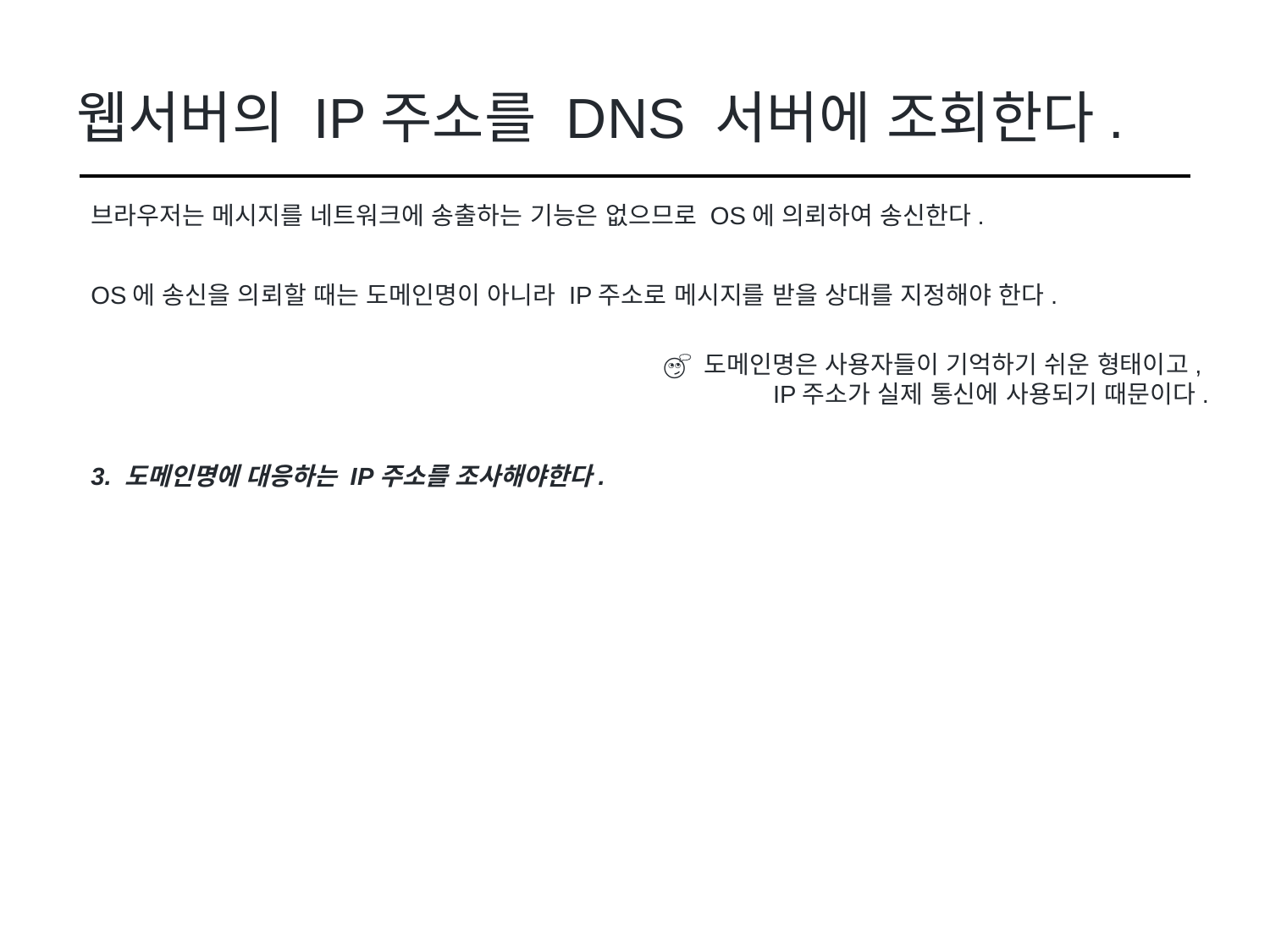

# 웹서버의 IP주소를 DNS 서버에 조회한다.
브라우저는 메시지를 네트워크에 송출하는 기능은 없으므로 OS에 의뢰하여 송신한다.
OS에 송신을 의뢰할 때는 도메인명이 아니라 IP주소로 메시지를 받을 상대를 지정해야 한다.

🤔 도메인명은 사용자들이 기억하기 쉬운 형태이고,
     IP주소가 실제 통신에 사용되기 때문이다.
3. 도메인명에 대응하는 IP주소를 조사해야한다.